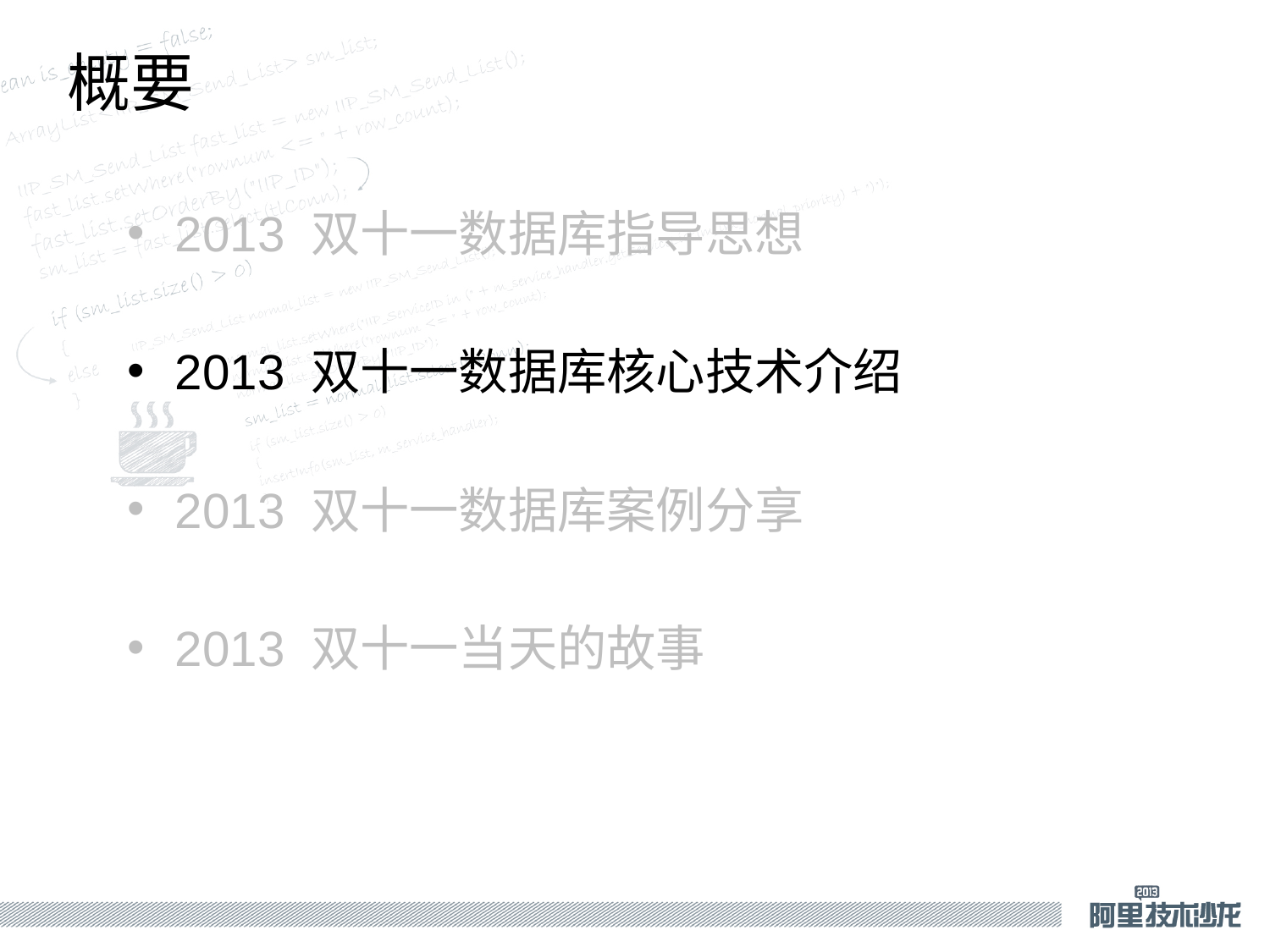

概要
2013 双十一数据库指导思想

2013 双十一数据库核心技术介绍

2013 双十一数据库案例分享

2013 双十一当天的故事